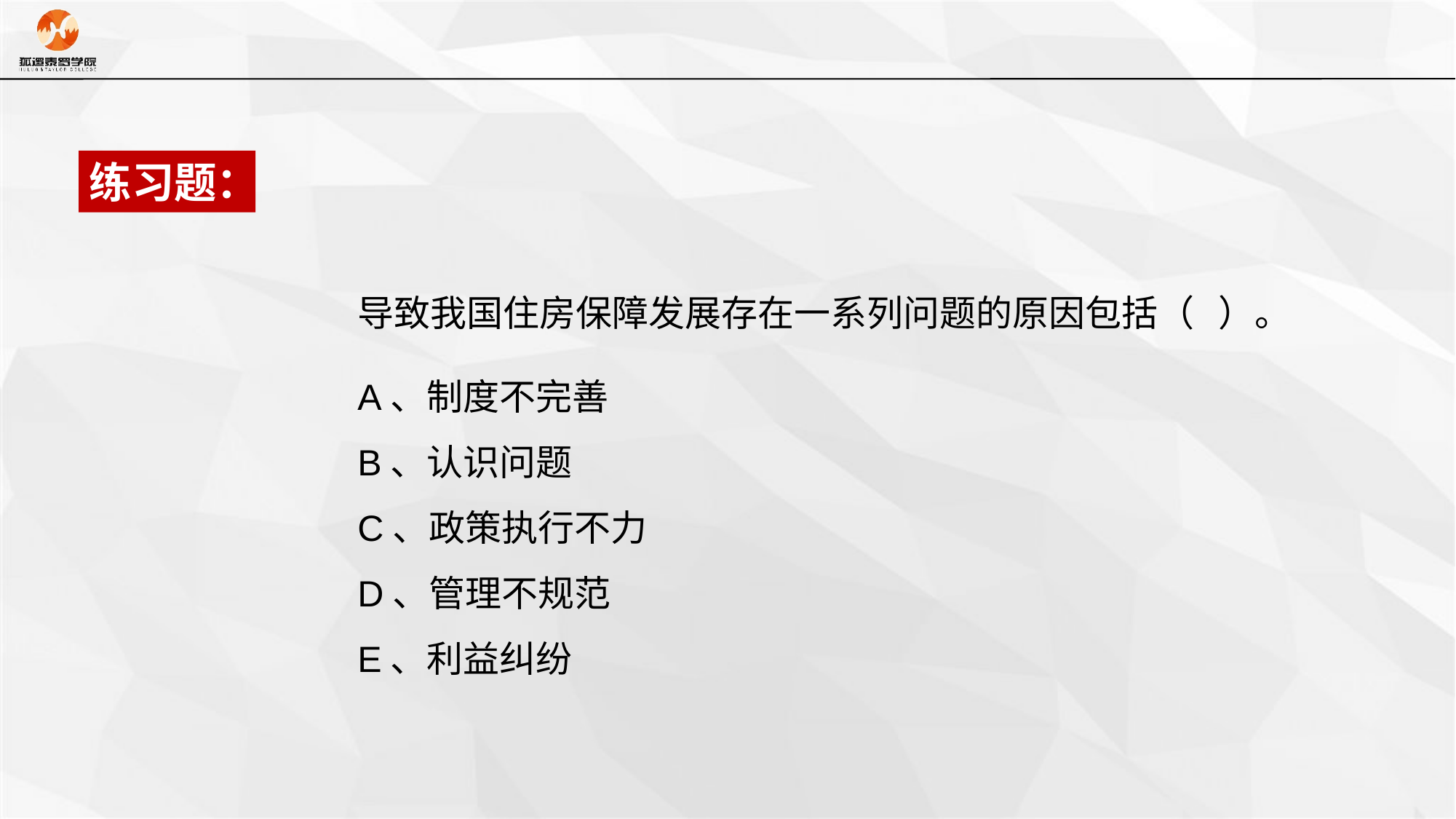

练习题：
导致我国住房保障发展存在一系列问题的原因包括（   ）。
A、制度不完善
B、认识问题
C、政策执行不力
D、管理不规范
E、利益纠纷